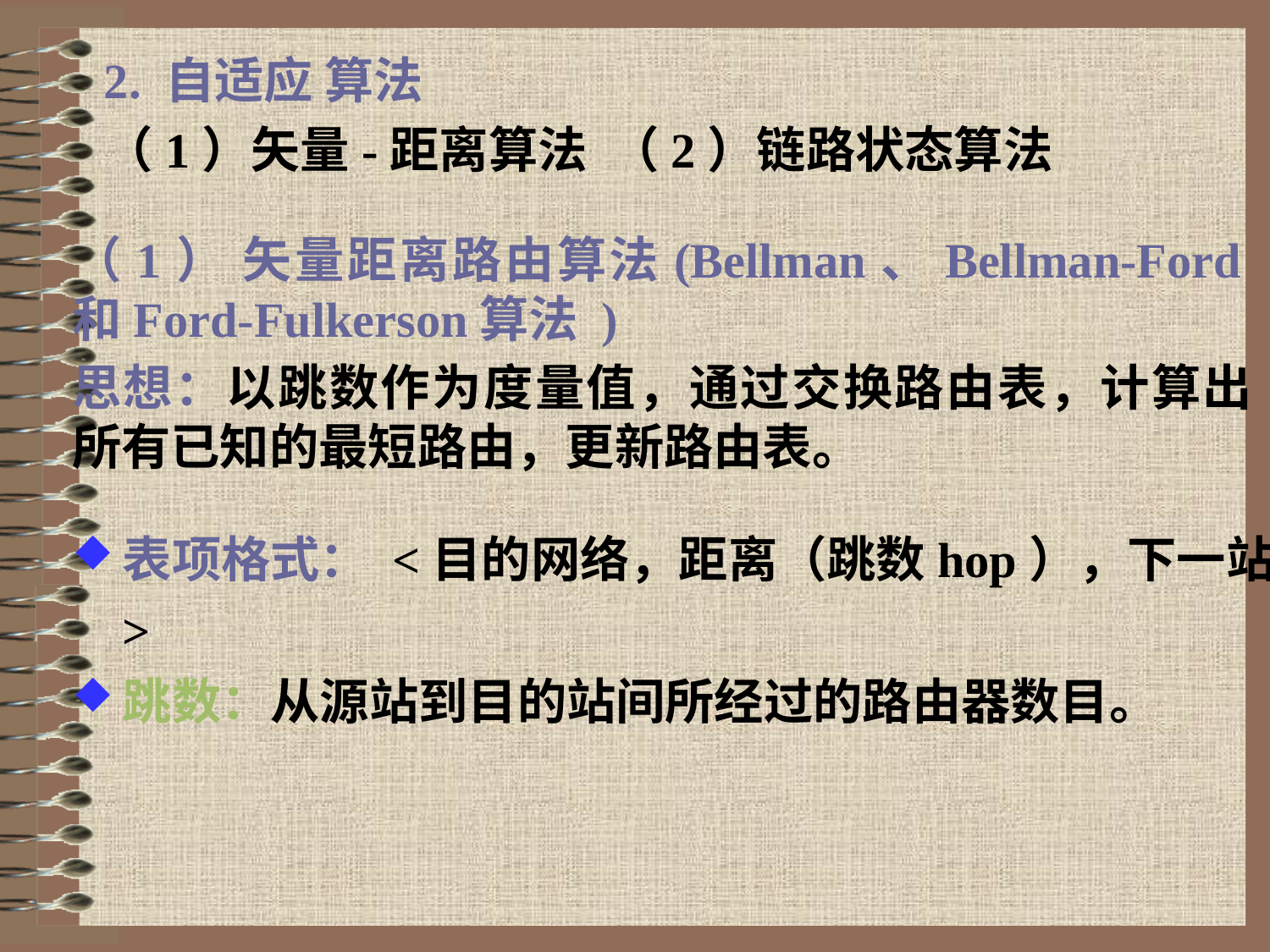

2. 自适应 算法
（1）矢量-距离算法  （2）链路状态算法
（1） 矢量距离路由算法(Bellman、Bellman-Ford和Ford-Fulkerson算法 )
思想：以跳数作为度量值，通过交换路由表，计算出所有已知的最短路由，更新路由表。
表项格式： <目的网络，距离（跳数hop），下一站>
跳数：从源站到目的站间所经过的路由器数目。